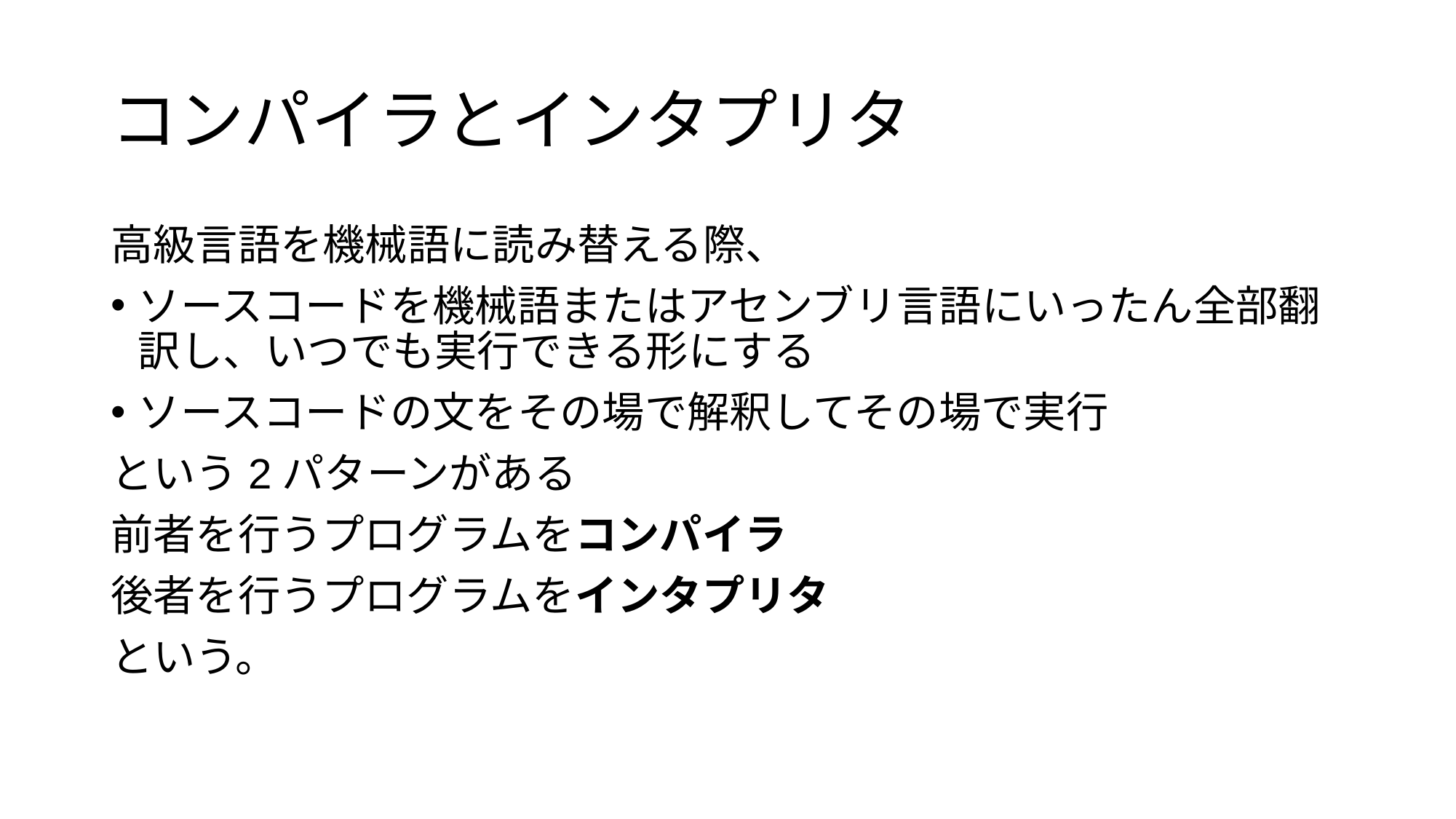

# コンパイラとインタプリタ
高級言語を機械語に読み替える際、
ソースコードを機械語またはアセンブリ言語にいったん全部翻訳し、いつでも実行できる形にする
ソースコードの文をその場で解釈してその場で実行
という2パターンがある
前者を行うプログラムをコンパイラ
後者を行うプログラムをインタプリタ
という。